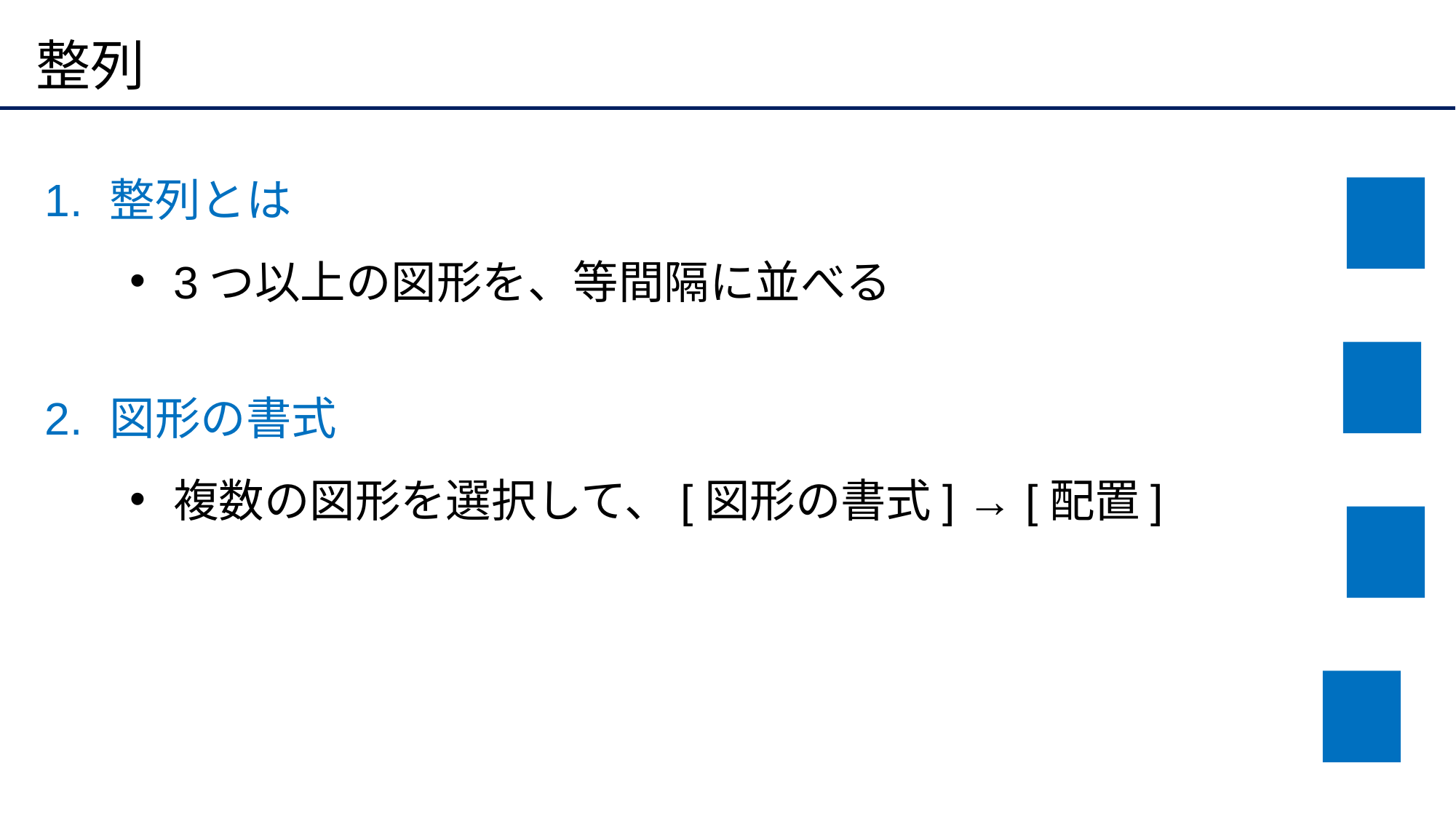

# 整列
整列とは
3つ以上の図形を、等間隔に並べる
図形の書式
複数の図形を選択して、[図形の書式] → [配置]